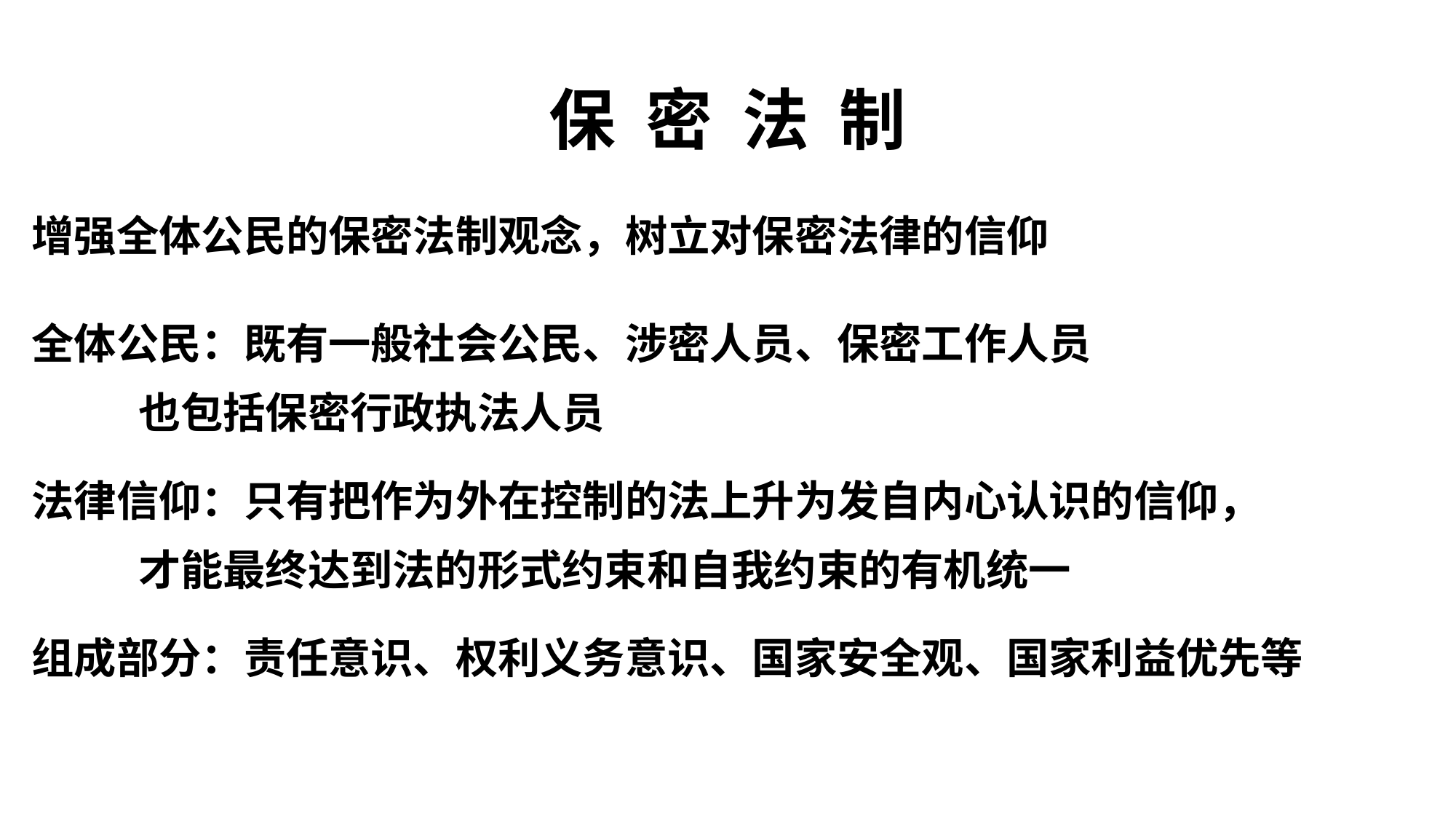

# 保  密  法  制
增强全体公民的保密法制观念，树立对保密法律的信仰

全体公民：既有一般社会公民、涉密人员、保密工作人员
          也包括保密行政执法人员

法律信仰：只有把作为外在控制的法上升为发自内心认识的信仰，
          才能最终达到法的形式约束和自我约束的有机统一

组成部分：责任意识、权利义务意识、国家安全观、国家利益优先等